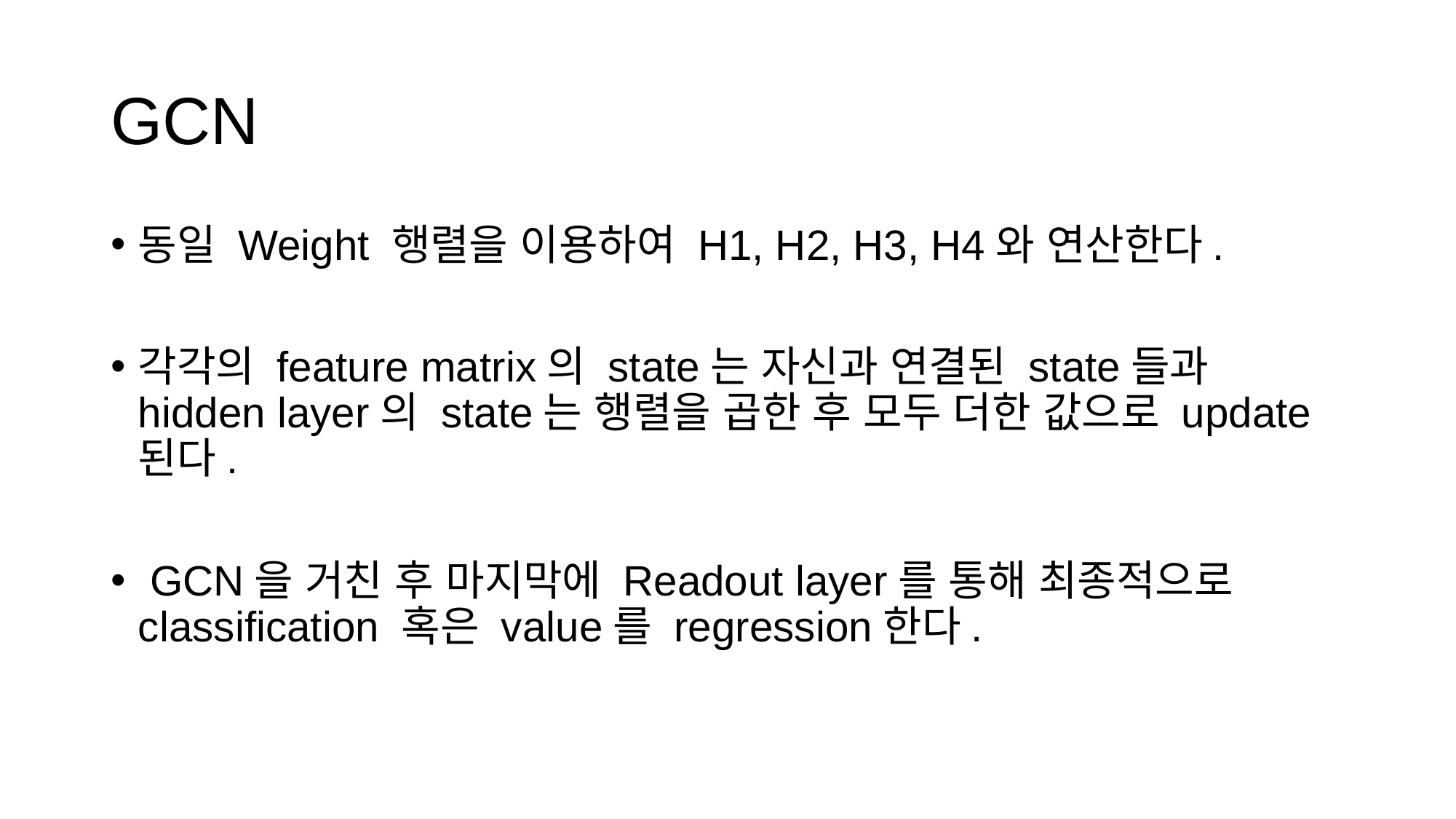

# GCN
동일 Weight 행렬을 이용하여 H1, H2, H3, H4와 연산한다.

각각의 feature matrix의 state는 자신과 연결된 state들과 hidden layer의 state는 행렬을 곱한 후 모두 더한 값으로 update된다.

 GCN을 거친 후 마지막에 Readout layer를 통해 최종적으로 classification 혹은 value를 regression한다.